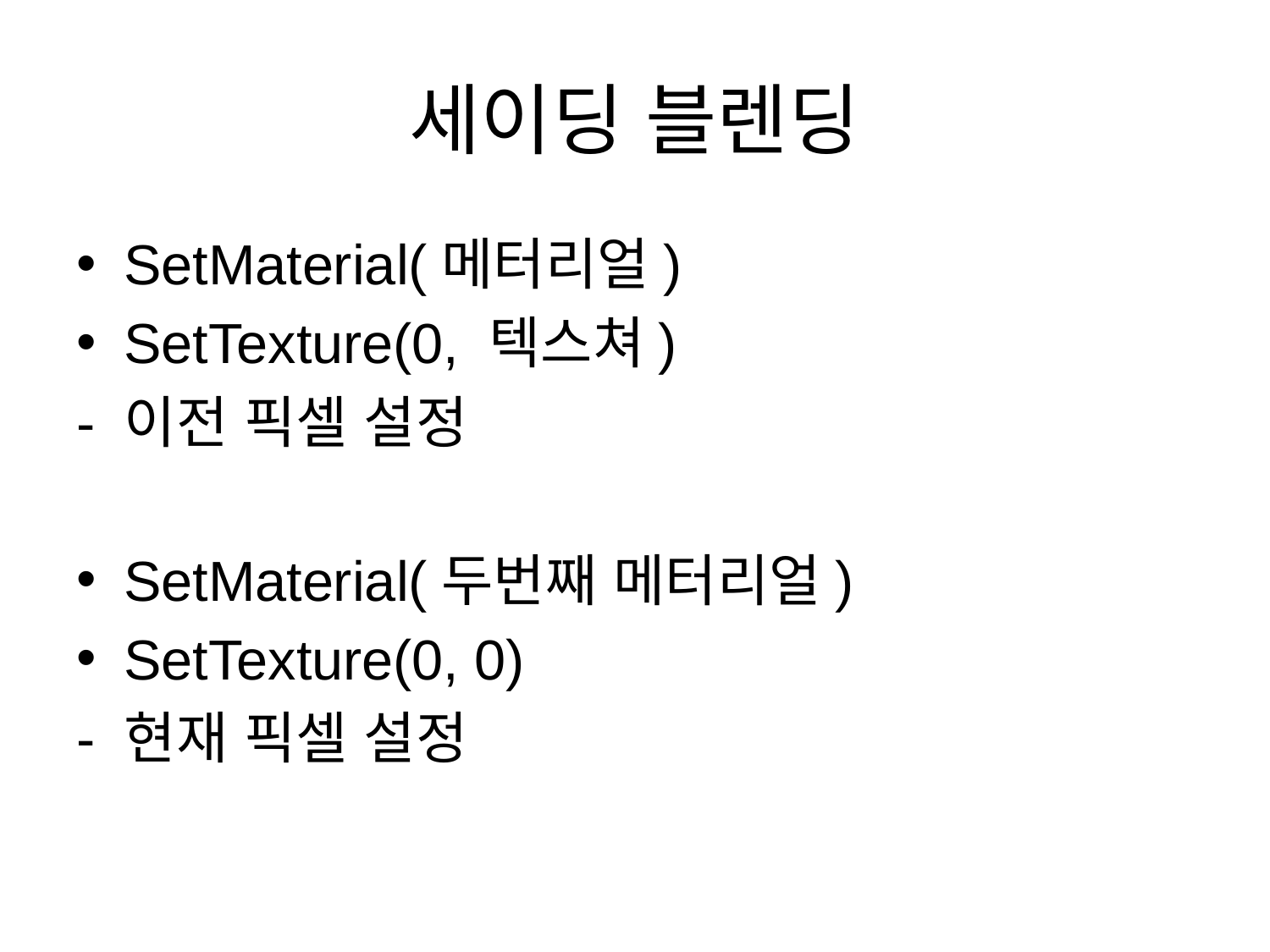

# 세이딩 블렌딩
SetMaterial(메터리얼)
SetTexture(0, 텍스쳐)
- 이전 픽셀 설정

SetMaterial(두번째 메터리얼)
SetTexture(0, 0)
- 현재 픽셀 설정